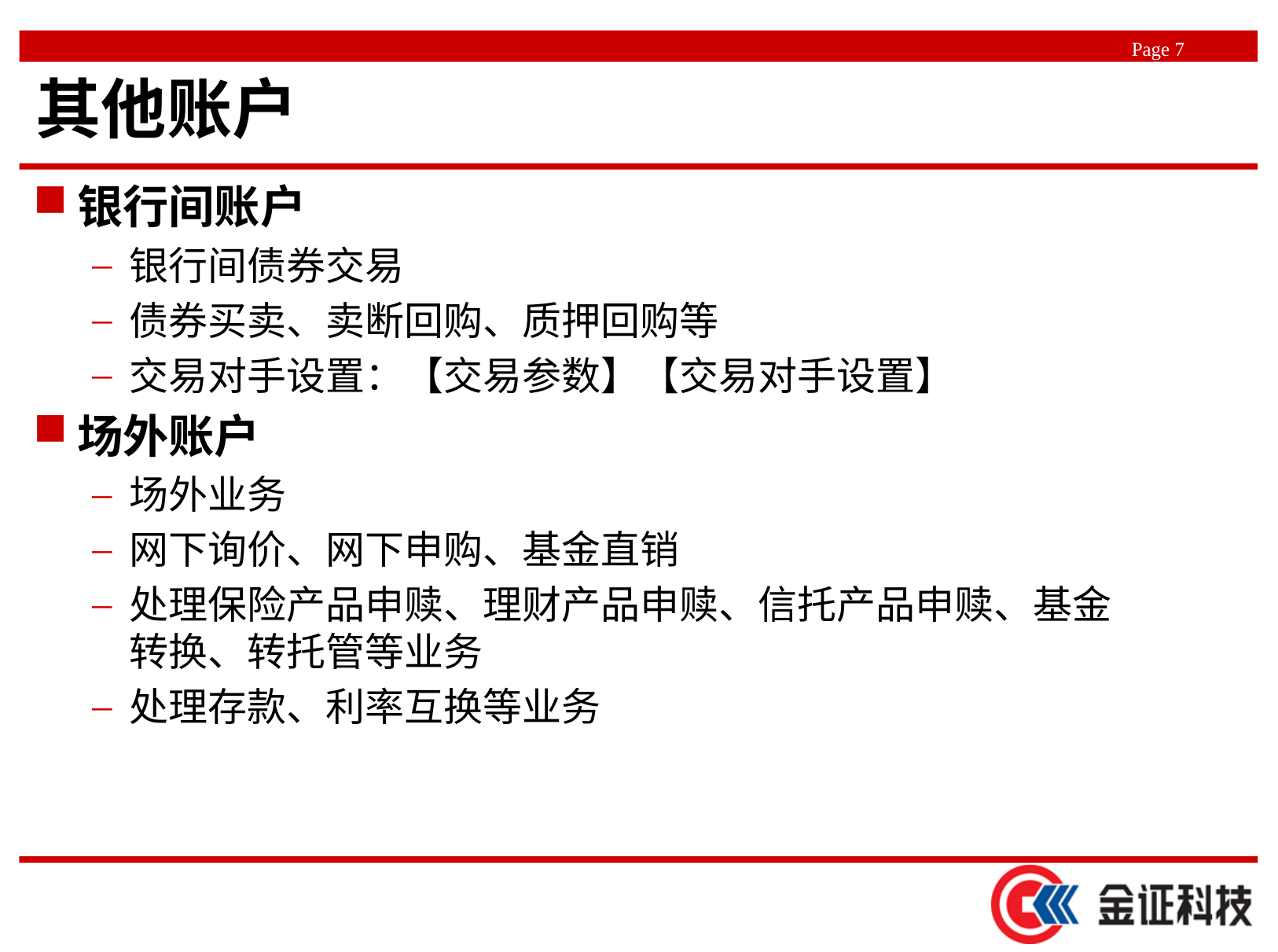

# 其他账户
银行间账户
银行间债券交易
债券买卖、卖断回购、质押回购等
交易对手设置：【交易参数】【交易对手设置】
场外账户
场外业务
网下询价、网下申购、基金直销
处理保险产品申赎、理财产品申赎、信托产品申赎、基金转换、转托管等业务
处理存款、利率互换等业务